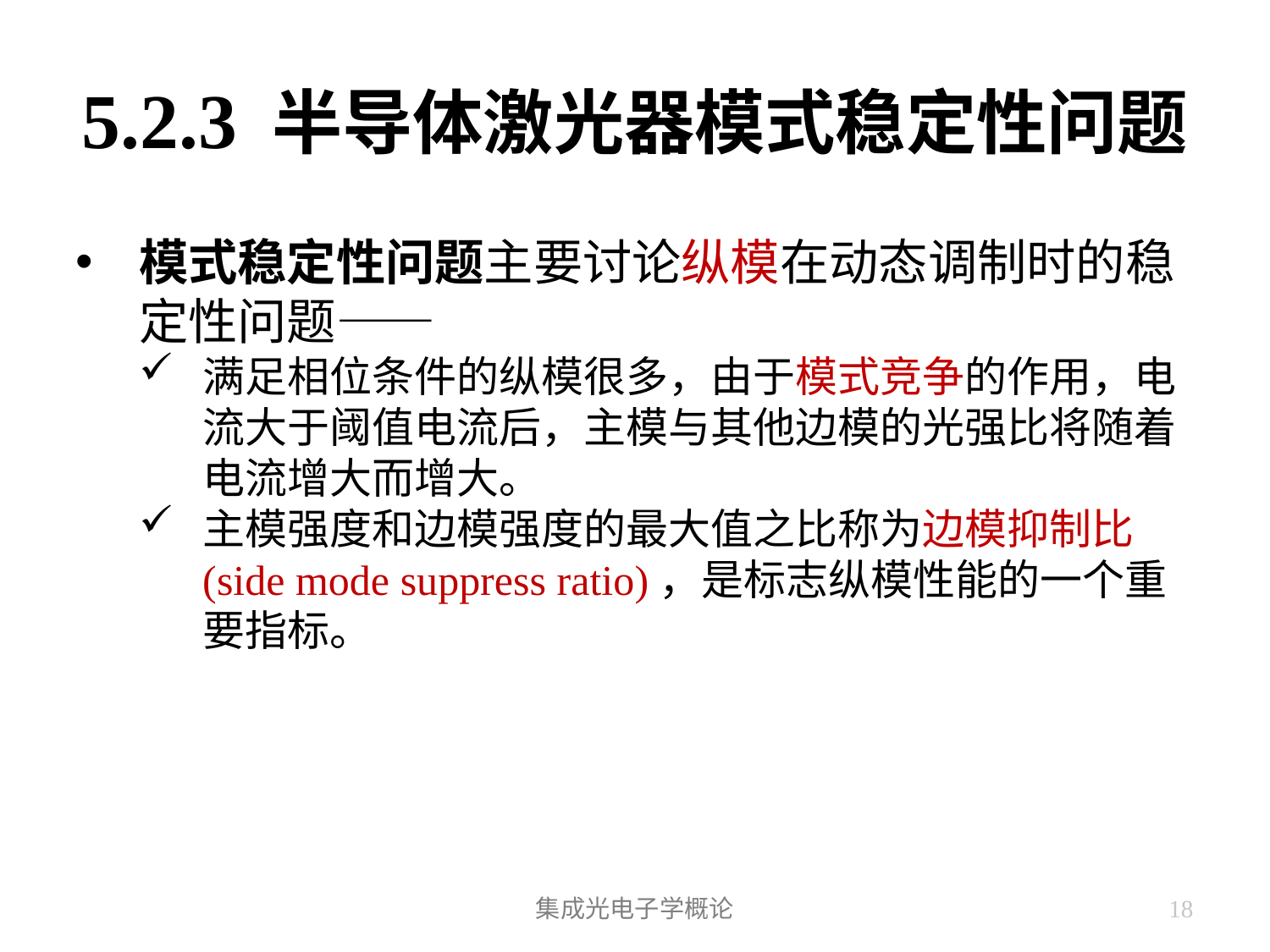

# 5.2.3 半导体激光器模式稳定性问题
模式稳定性问题主要讨论纵模在动态调制时的稳定性问题——
满足相位条件的纵模很多，由于模式竞争的作用，电流大于阈值电流后，主模与其他边模的光强比将随着电流增大而增大。
主模强度和边模强度的最大值之比称为边模抑制比(side mode suppress ratio)，是标志纵模性能的一个重要指标。

集成光电子学概论
18